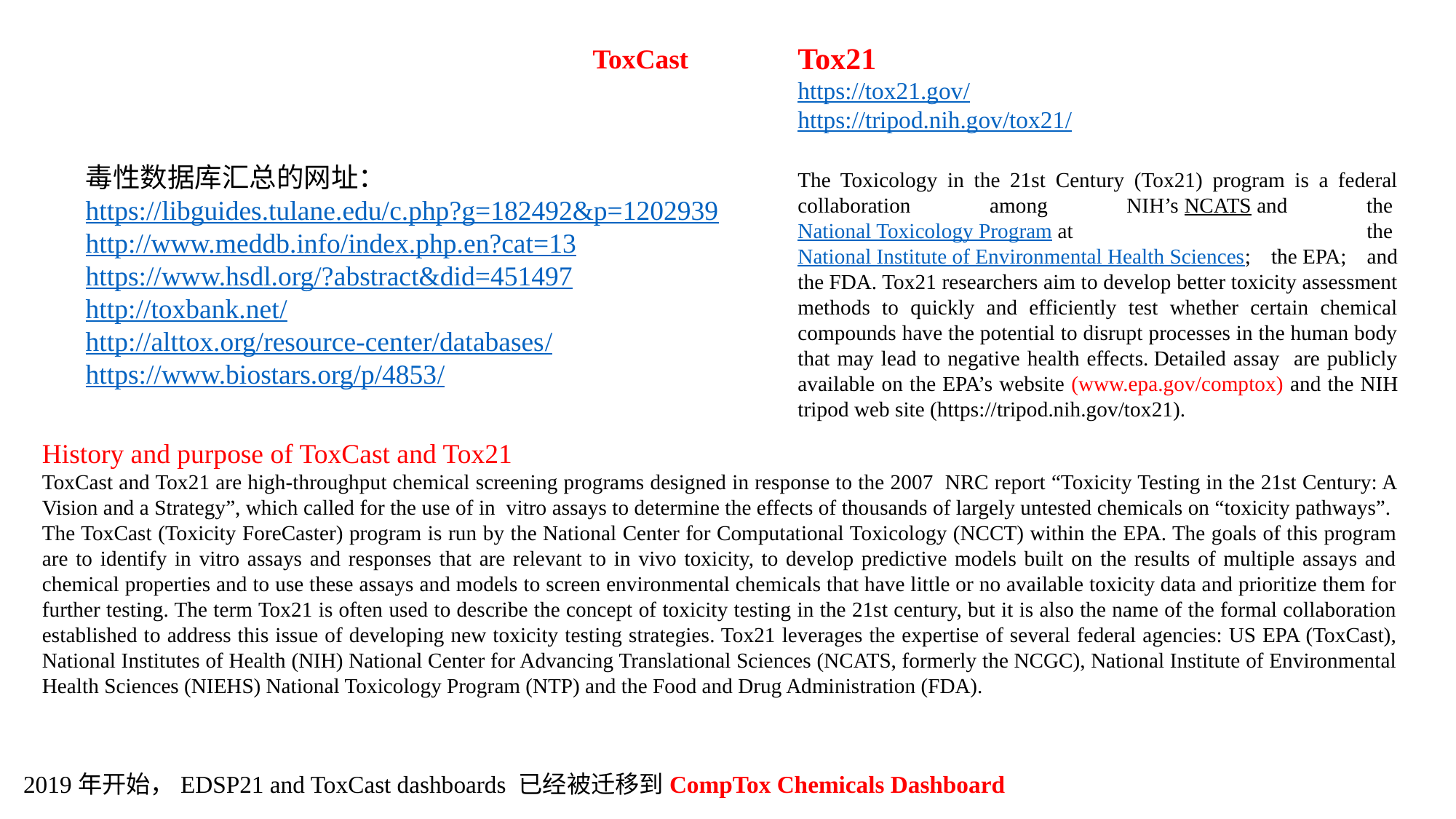

Tox21
https://tox21.gov/
https://tripod.nih.gov/tox21/

The Toxicology in the 21st Century (Tox21) program is a federal collaboration among NIH’s NCATS and the National Toxicology Program at the National Institute of Environmental Health Sciences; the EPA; and the FDA. Tox21 researchers aim to develop better toxicity assessment methods to quickly and efficiently test whether certain chemical compounds have the potential to disrupt processes in the human body that may lead to negative health effects. Detailed assay  are publicly available on the EPA’s website (www.epa.gov/comptox) and the NIH tripod web site (https://tripod.nih.gov/tox21).
ToxCast
毒性数据库汇总的网址：
https://libguides.tulane.edu/c.php?g=182492&p=1202939
http://www.meddb.info/index.php.en?cat=13
https://www.hsdl.org/?abstract&did=451497
http://toxbank.net/
http://alttox.org/resource-center/databases/
https://www.biostars.org/p/4853/

History and purpose of ToxCast and Tox21
ToxCast and Tox21 are high-throughput chemical screening programs designed in response to the 2007  NRC report “Toxicity Testing in the 21st Century: A Vision and a Strategy”, which called for the use of in  vitro assays to determine the effects of thousands of largely untested chemicals on “toxicity pathways”.  The ToxCast (Toxicity ForeCaster) program is run by the National Center for Computational Toxicology (NCCT) within the EPA. The goals of this program are to identify in vitro assays and responses that are relevant to in vivo toxicity, to develop predictive models built on the results of multiple assays and chemical properties and to use these assays and models to screen environmental chemicals that have little or no available toxicity data and prioritize them for further testing. The term Tox21 is often used to describe the concept of toxicity testing in the 21st century, but it is also the name of the formal collaboration established to address this issue of developing new toxicity testing strategies. Tox21 leverages the expertise of several federal agencies: US EPA (ToxCast), National Institutes of Health (NIH) National Center for Advancing Translational Sciences (NCATS, formerly the NCGC), National Institute of Environmental Health Sciences (NIEHS) National Toxicology Program (NTP) and the Food and Drug Administration (FDA).
2019年开始，EDSP21 and ToxCast dashboards 已经被迁移到CompTox Chemicals Dashboard